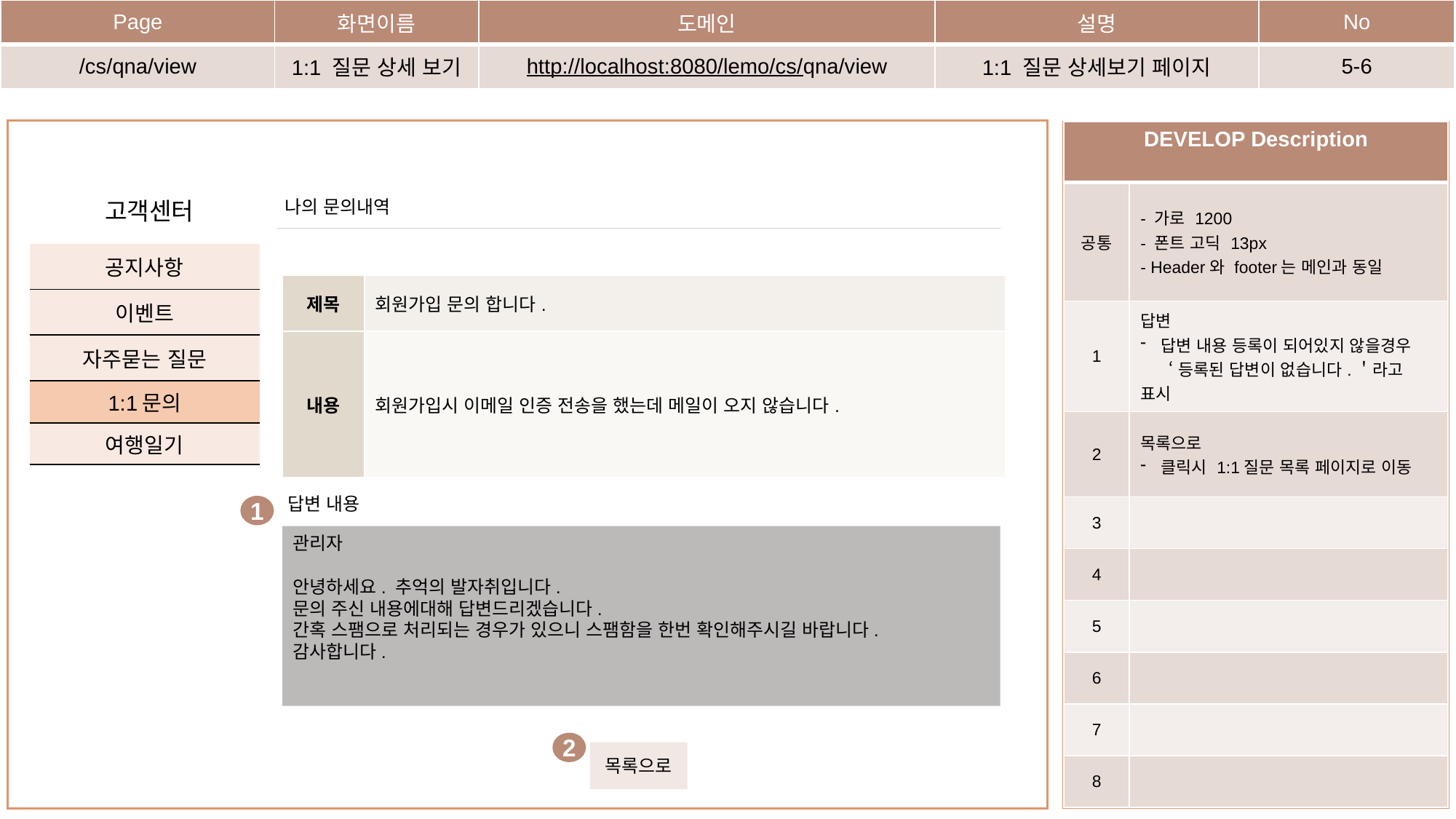

| Page | 화면이름 | 도메인 | 설명 | No |
| --- | --- | --- | --- | --- |
| /cs/qna/view | 1:1 질문 상세 보기 | http://localhost:8080/lemo/cs/qna/view | 1:1 질문 상세보기 페이지 | 5-6 |

| DEVELOP Description |  |
| --- | --- |
| 공통 | - 가로 1200 - 폰트 고딕 13px - Header와 footer는 메인과 동일 |
| 1 | 답변 답변 내용 등록이 되어있지 않을경우 ‘등록된 답변이 없습니다.＇라고 표시 |
| 2 | 목록으로 클릭시 1:1질문 목록 페이지로 이동 |
| 3 |  |
| 4 |  |
| 5 |  |
| 6 |  |
| 7 |  |
| 8 |  |

나의 문의내역
고객센터
| 공지사항 |
| --- |
| 이벤트 |
| 자주묻는 질문 |
| 1:1문의 |
| 여행일기 |
| 제목 | 회원가입 문의 합니다. |
| --- | --- |
| 내용 | 회원가입시 이메일 인증 전송을 했는데 메일이 오지 않습니다. |
답변 내용
1

관리자

안녕하세요. 추억의 발자취입니다.
문의 주신 내용에대해 답변드리겠습니다.
간혹 스팸으로 처리되는 경우가 있으니 스팸함을 한번 확인해주시길 바랍니다.
감사합니다.

2

목록으로